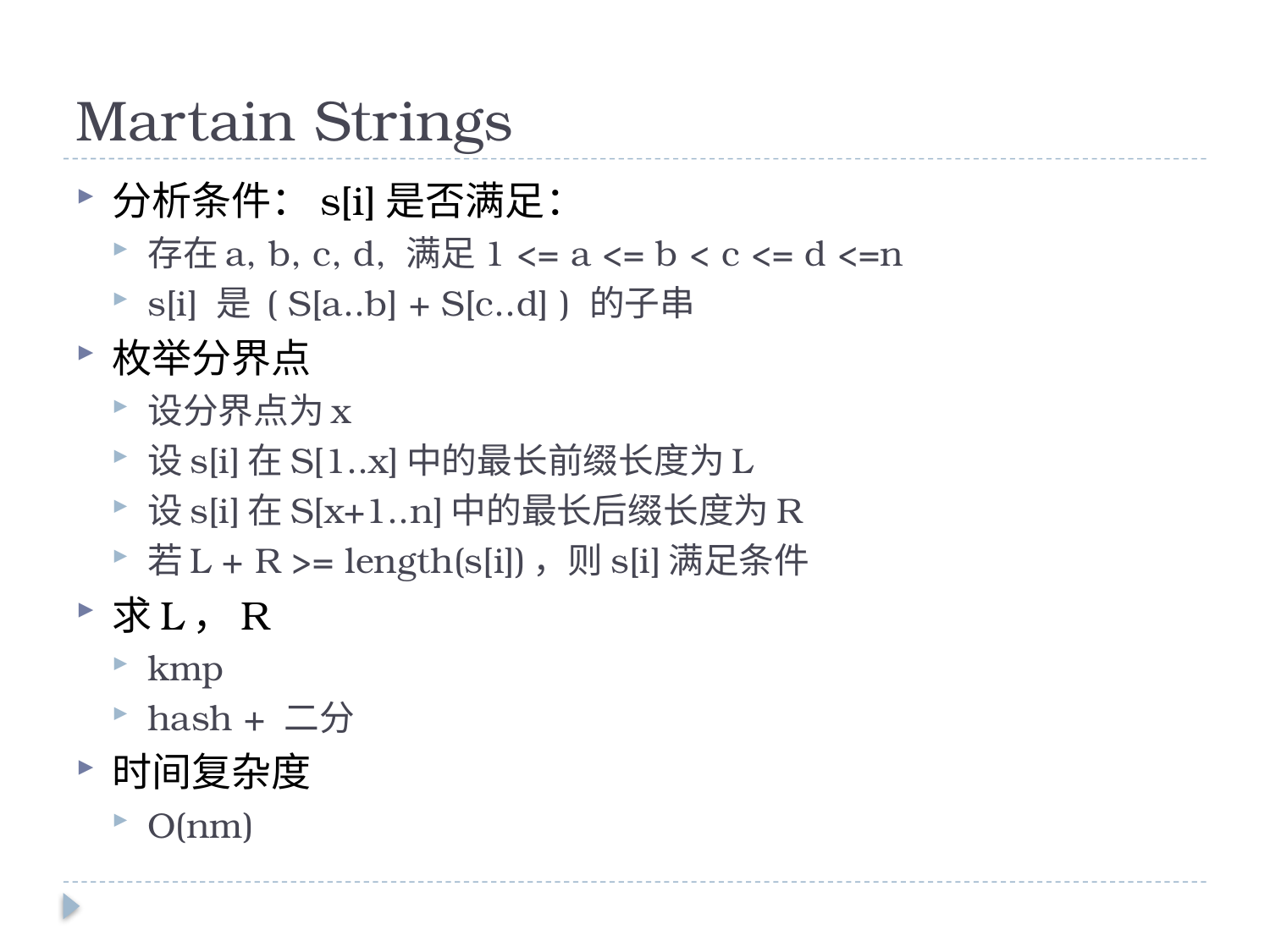

# Martain Strings
分析条件：s[i]是否满足：
存在a, b, c, d, 满足1 <= a <= b < c <= d <=n
s[i] 是 ( S[a..b] + S[c..d] ) 的子串
枚举分界点
设分界点为x
设s[i]在S[1..x]中的最长前缀长度为L
设s[i]在S[x+1..n]中的最长后缀长度为R
若L + R >= length(s[i])，则s[i]满足条件
求L，R
kmp
hash + 二分
时间复杂度
O(nm)